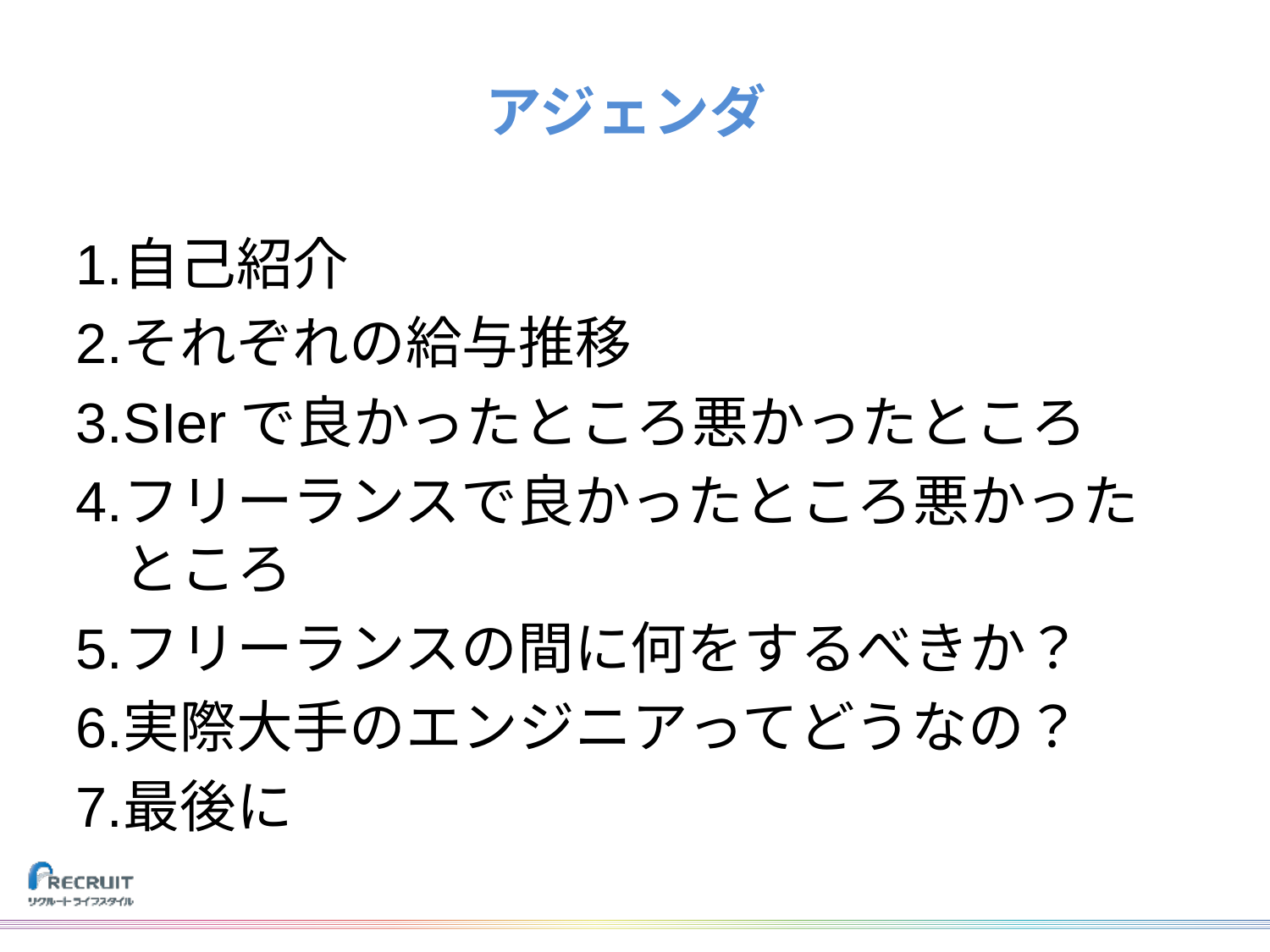

# アジェンダ
自己紹介
それぞれの給与推移
SIerで良かったところ悪かったところ
フリーランスで良かったところ悪かったところ
フリーランスの間に何をするべきか？
実際大手のエンジニアってどうなの？
最後に